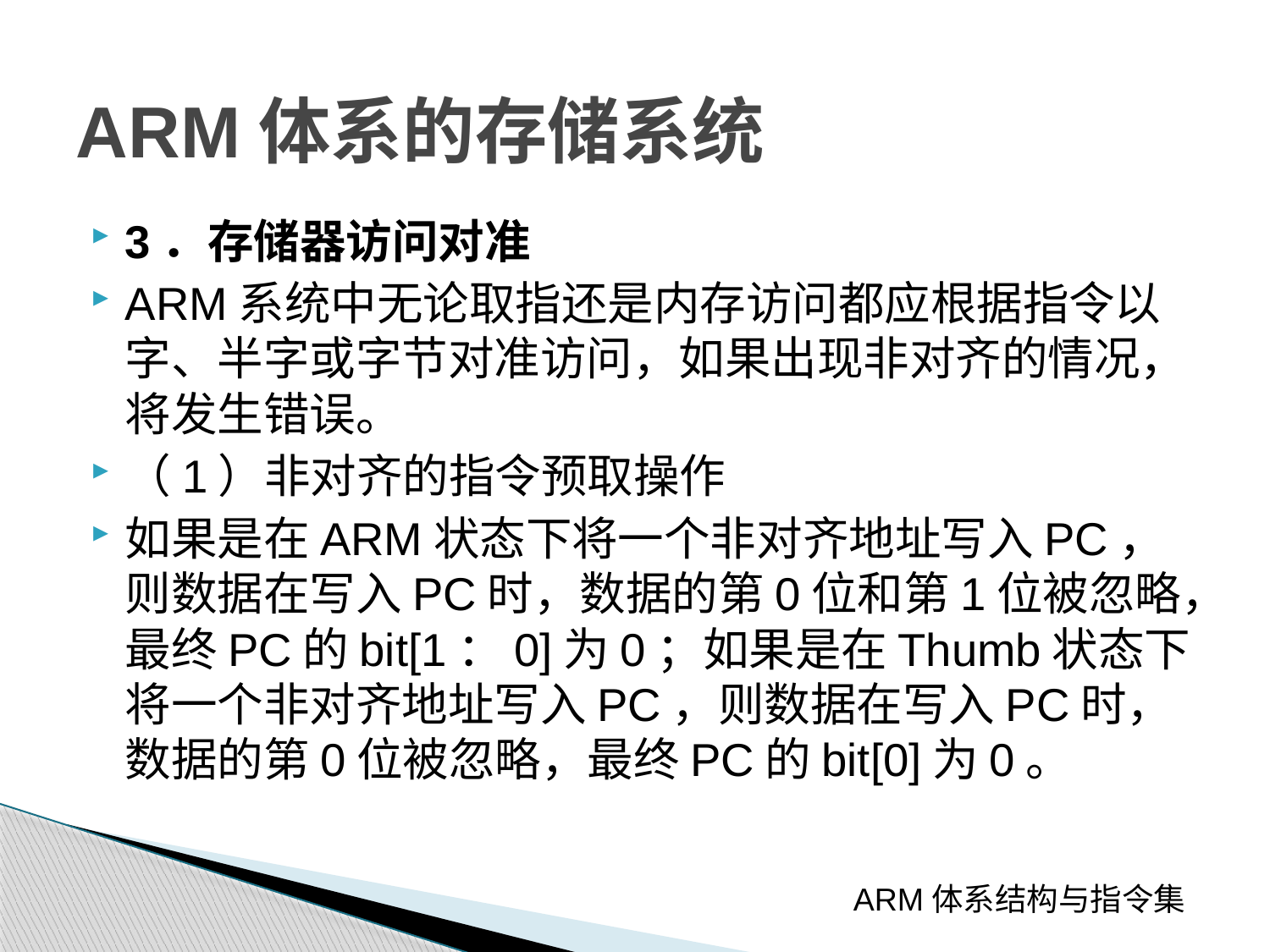

# ARM体系的存储系统
3．存储器访问对准
ARM系统中无论取指还是内存访问都应根据指令以字、半字或字节对准访问，如果出现非对齐的情况，将发生错误。
（1）非对齐的指令预取操作
如果是在ARM状态下将一个非对齐地址写入PC，则数据在写入PC时，数据的第0位和第1位被忽略，最终PC的bit[1：0]为0；如果是在Thumb状态下将一个非对齐地址写入PC，则数据在写入PC时，数据的第0位被忽略，最终PC的bit[0]为0。

            ARM体系结构与指令集